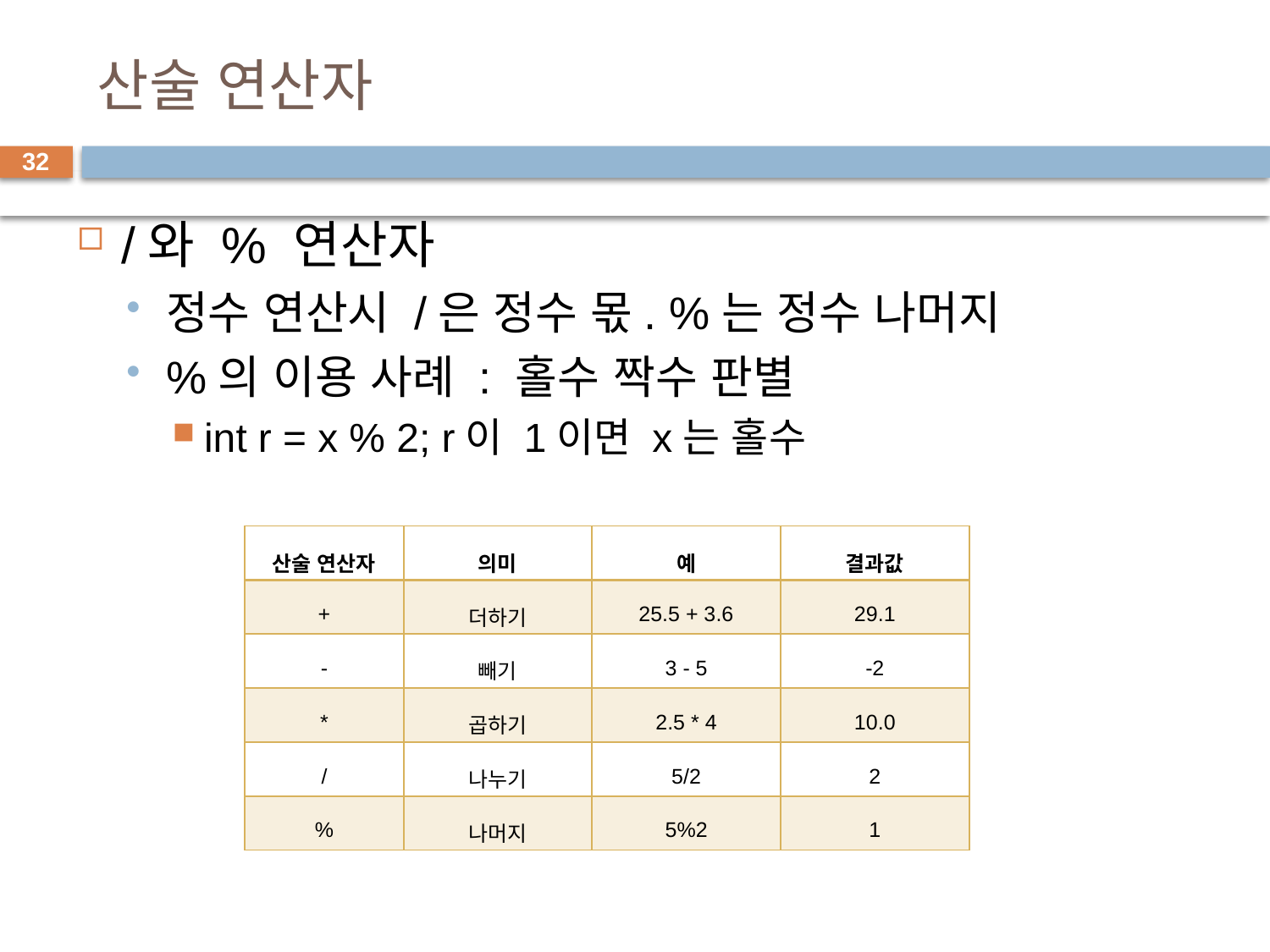

# 산술 연산자
32
/와 % 연산자
정수 연산시 /은 정수 몫. %는 정수 나머지
%의 이용 사례 : 홀수 짝수 판별
int r = x % 2; r이 1이면 x는 홀수

| 산술 연산자 | 의미 | 예 | 결과값 |
| --- | --- | --- | --- |
| + | 더하기 | 25.5 + 3.6 | 29.1 |
| - | 빼기 | 3 - 5 | -2 |
| \* | 곱하기 | 2.5 \* 4 | 10.0 |
| / | 나누기 | 5/2 | 2 |
| % | 나머지 | 5%2 | 1 |